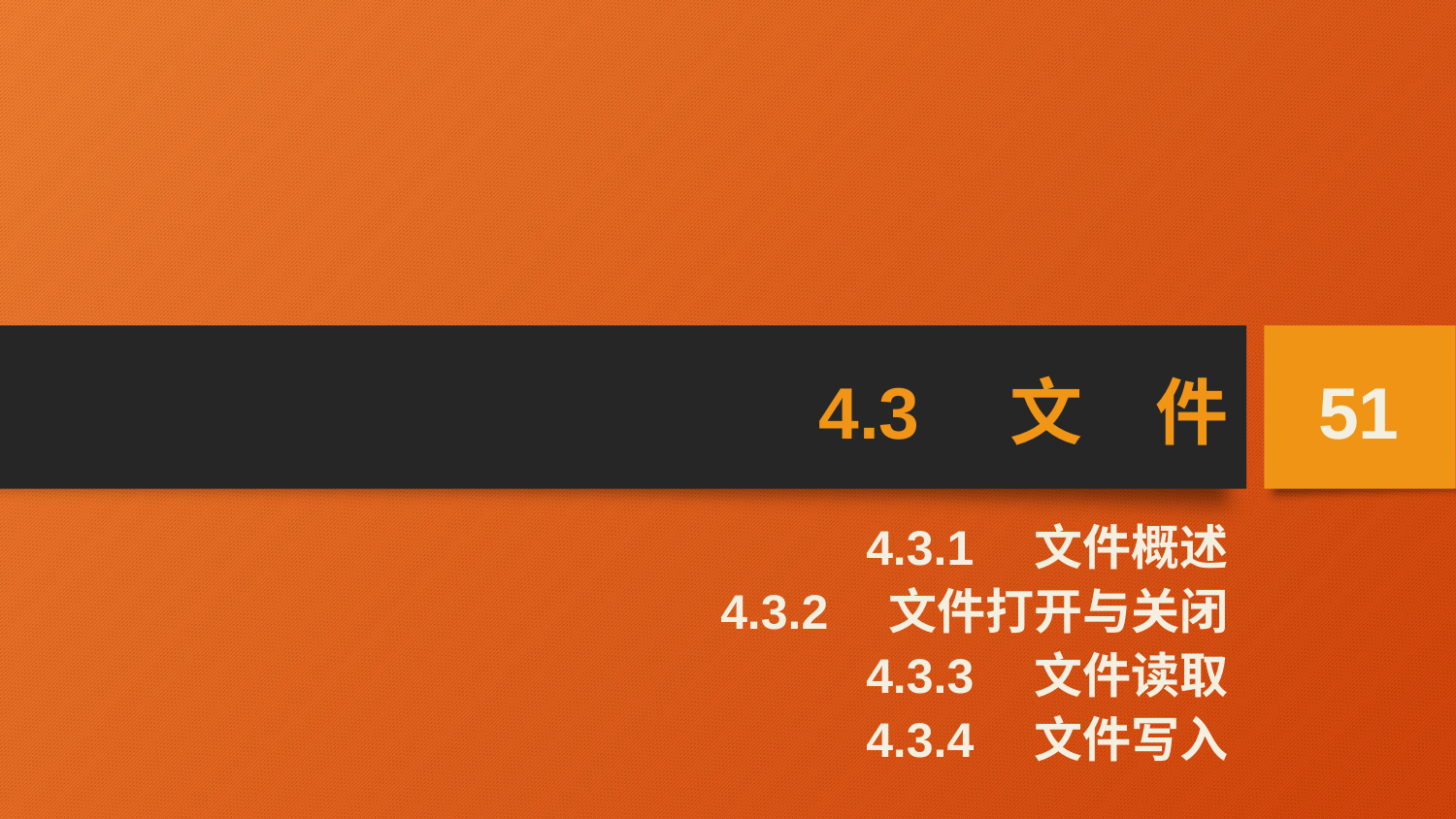

# 4.3　文　件
51
4.3.1　文件概述
4.3.2　文件打开与关闭
4.3.3　文件读取
4.3.4　文件写入